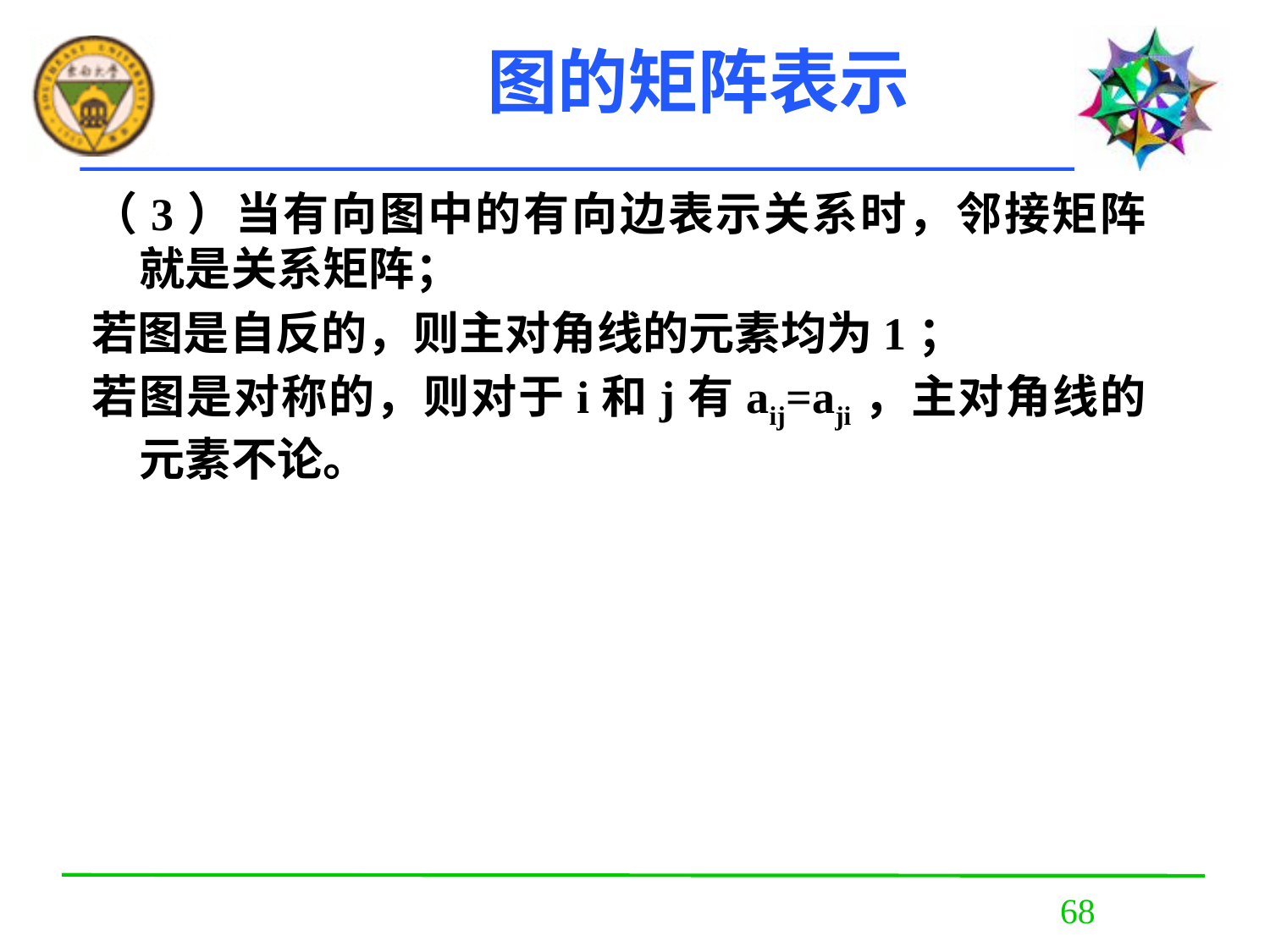

# 图的矩阵表示
（3）当有向图中的有向边表示关系时，邻接矩阵就是关系矩阵；
若图是自反的，则主对角线的元素均为1；
若图是对称的，则对于i和j有aij=aji，主对角线的元素不论。